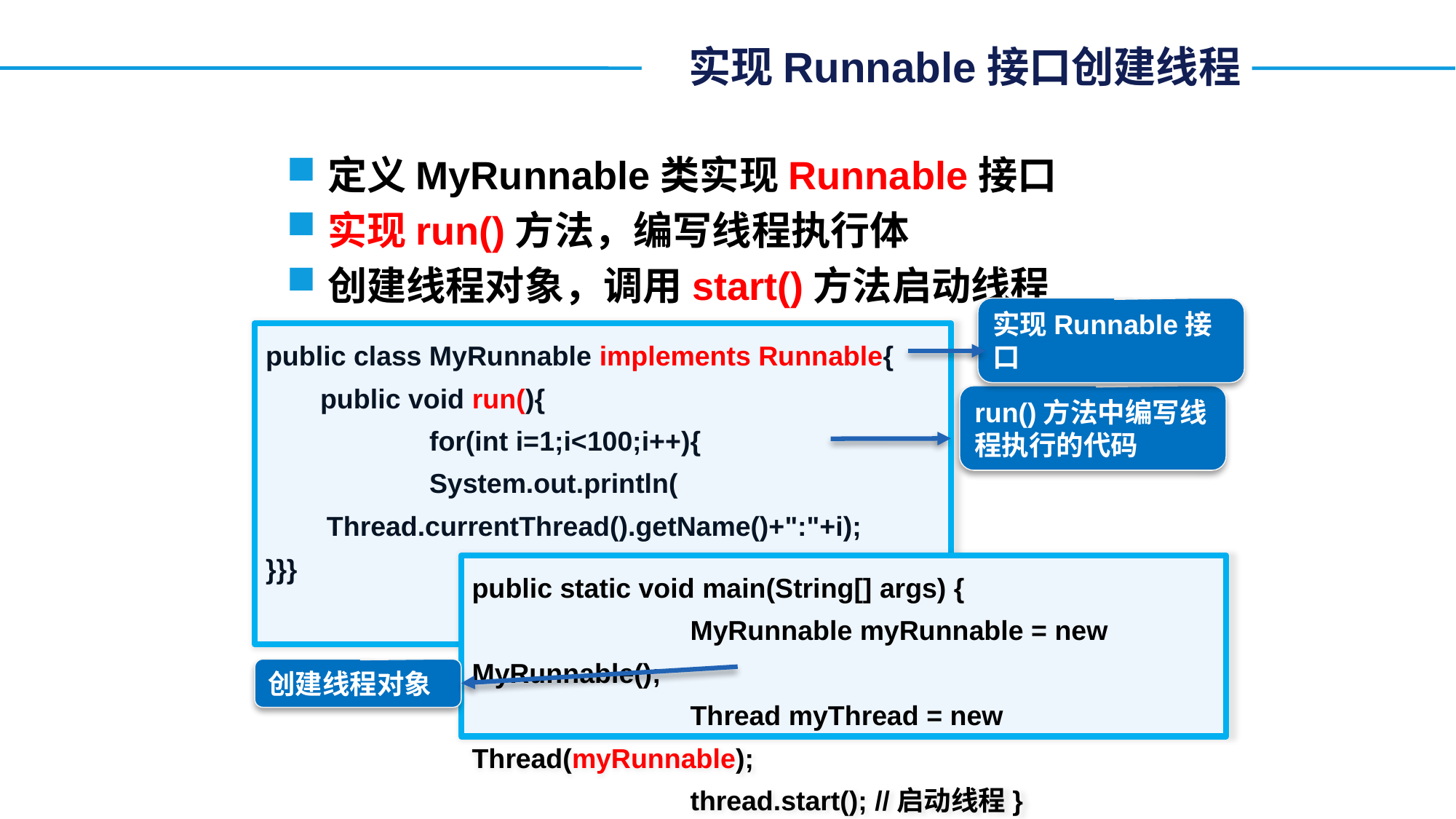

# 实现Runnable接口创建线程
定义MyRunnable类实现Runnable接口
实现run()方法，编写线程执行体
创建线程对象，调用start()方法启动线程
实现Runnable接口
public class MyRunnable implements Runnable{
	public void run(){
		for(int i=1;i<100;i++){			System.out.println(
        Thread.currentThread().getName()+":"+i);
}}}
run()方法中编写线程执行的代码
public static void main(String[] args) {
		MyRunnable myRunnable = new MyRunnable();
		Thread myThread = new Thread(myRunnable);
		thread.start(); //启动线程}
创建线程对象